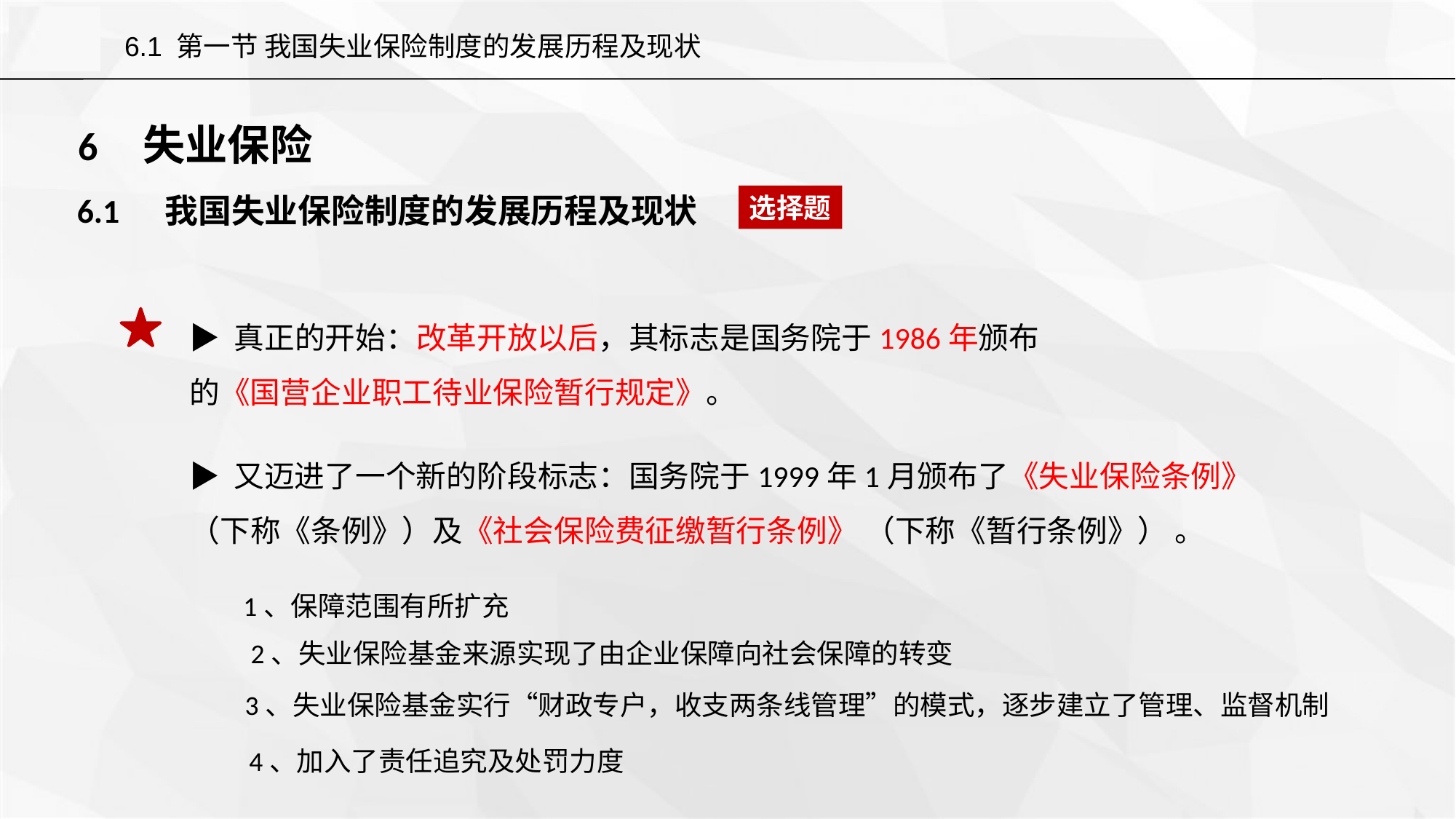

6.1 第一节 我国失业保险制度的发展历程及现状
6    失业保险
6.1     我国失业保险制度的发展历程及现状
选择题
▶ 真正的开始：改革开放以后，其标志是国务院于1986年颁布的《国营企业职工待业保险暂行规定》。

▶ 又迈进了一个新的阶段标志：国务院于1999年1月颁布了《失业保险条例》 （下称《条例》）及《社会保险费征缴暂行条例》 （下称《暂行条例》） 。
1、保障范围有所扩充
2、失业保险基金来源实现了由企业保障向社会保障的转变
3、失业保险基金实行“财政专户，收支两条线管理”的模式，逐步建立了管理、监督机制
4、加入了责任追究及处罚力度